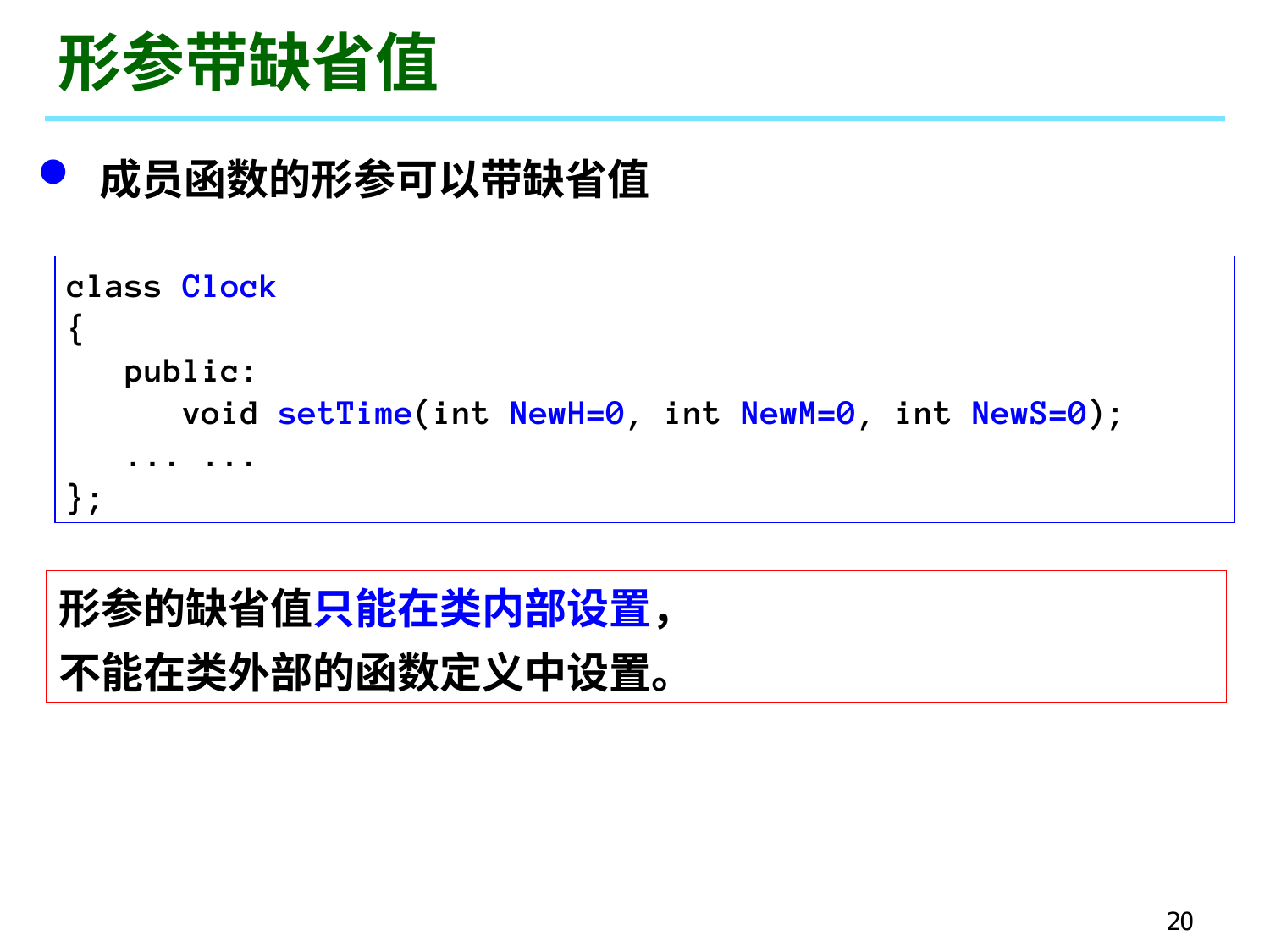

# 形参带缺省值
 成员函数的形参可以带缺省值
class Clock
{
   public:
      void setTime(int NewH=0, int NewM=0, int NewS=0);
   ... ...
};
形参的缺省值只能在类内部设置，
不能在类外部的函数定义中设置。
20